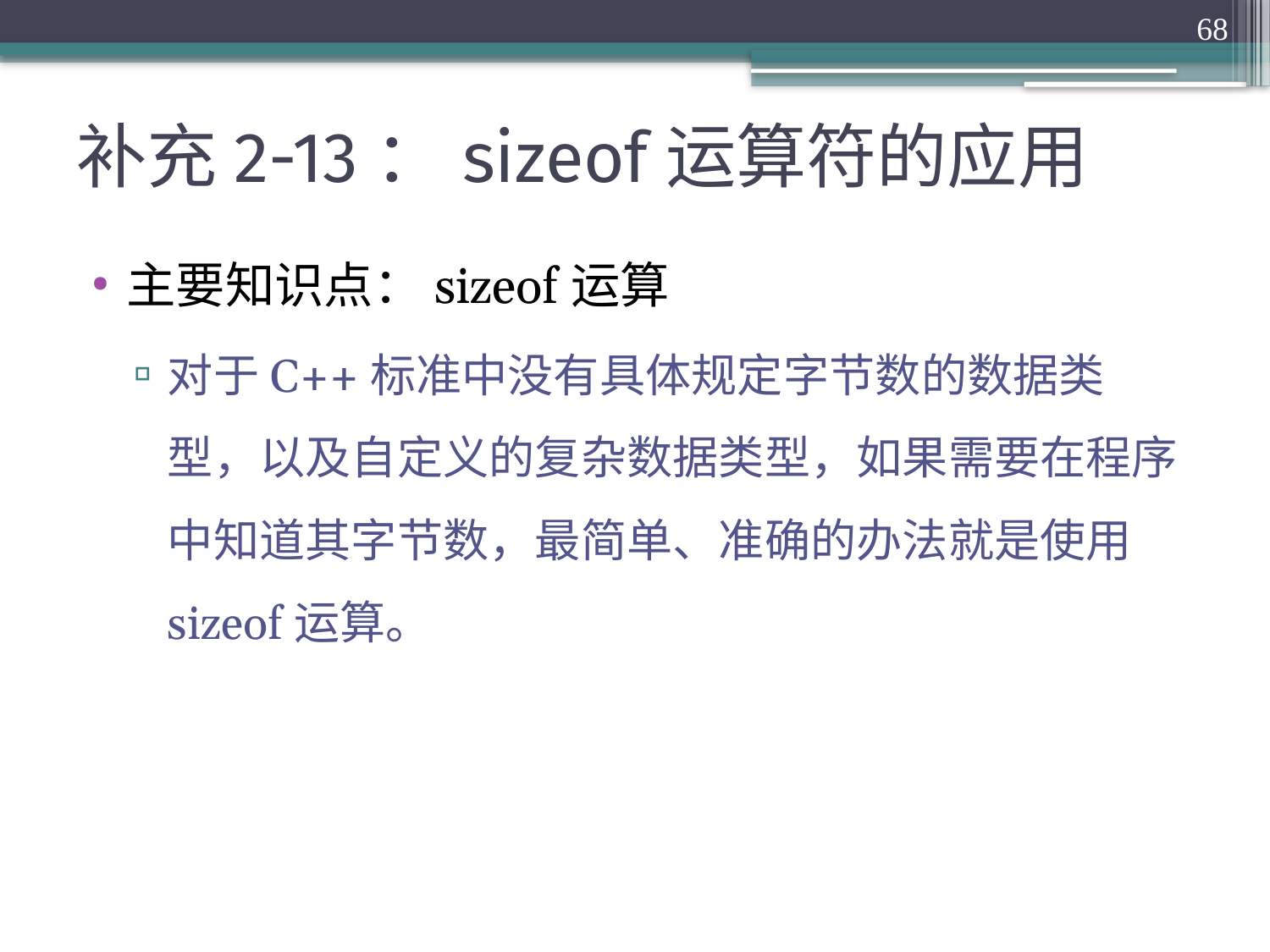

68
# 补充2-13：sizeof运算符的应用
主要知识点：sizeof运算
对于C++标准中没有具体规定字节数的数据类型，以及自定义的复杂数据类型，如果需要在程序中知道其字节数，最简单、准确的办法就是使用sizeof运算。